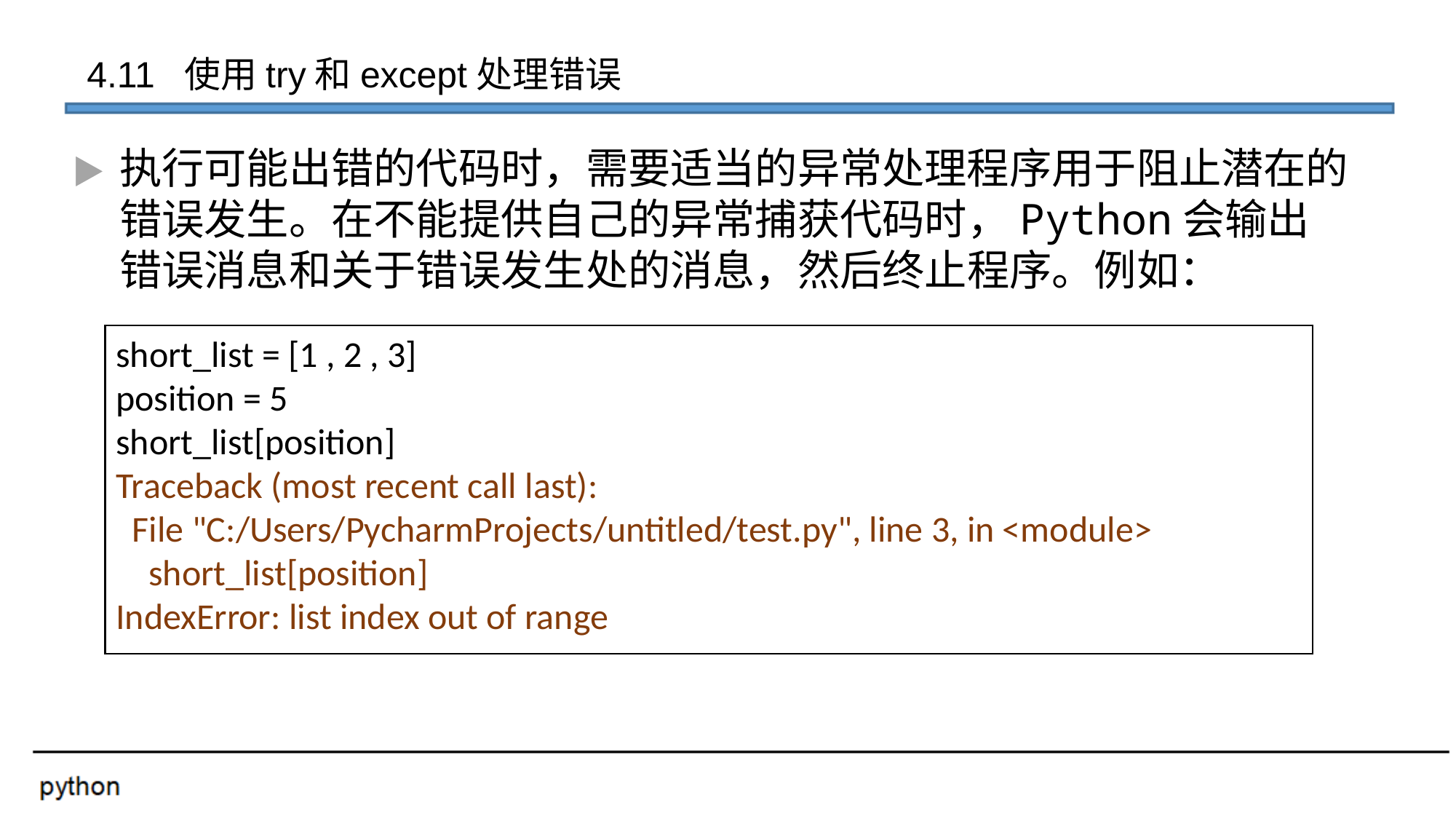

4.11  使用try和except处理错误
执行可能出错的代码时，需要适当的异常处理程序用于阻止潜在的错误发生。在不能提供自己的异常捕获代码时，Python会输出错误消息和关于错误发生处的消息，然后终止程序。例如：

short_list = [1 , 2 , 3]
position = 5
short_list[position]
Traceback (most recent call last):
  File "C:/Users/PycharmProjects/untitled/test.py", line 3, in <module>
    short_list[position]
IndexError: list index out of range
61